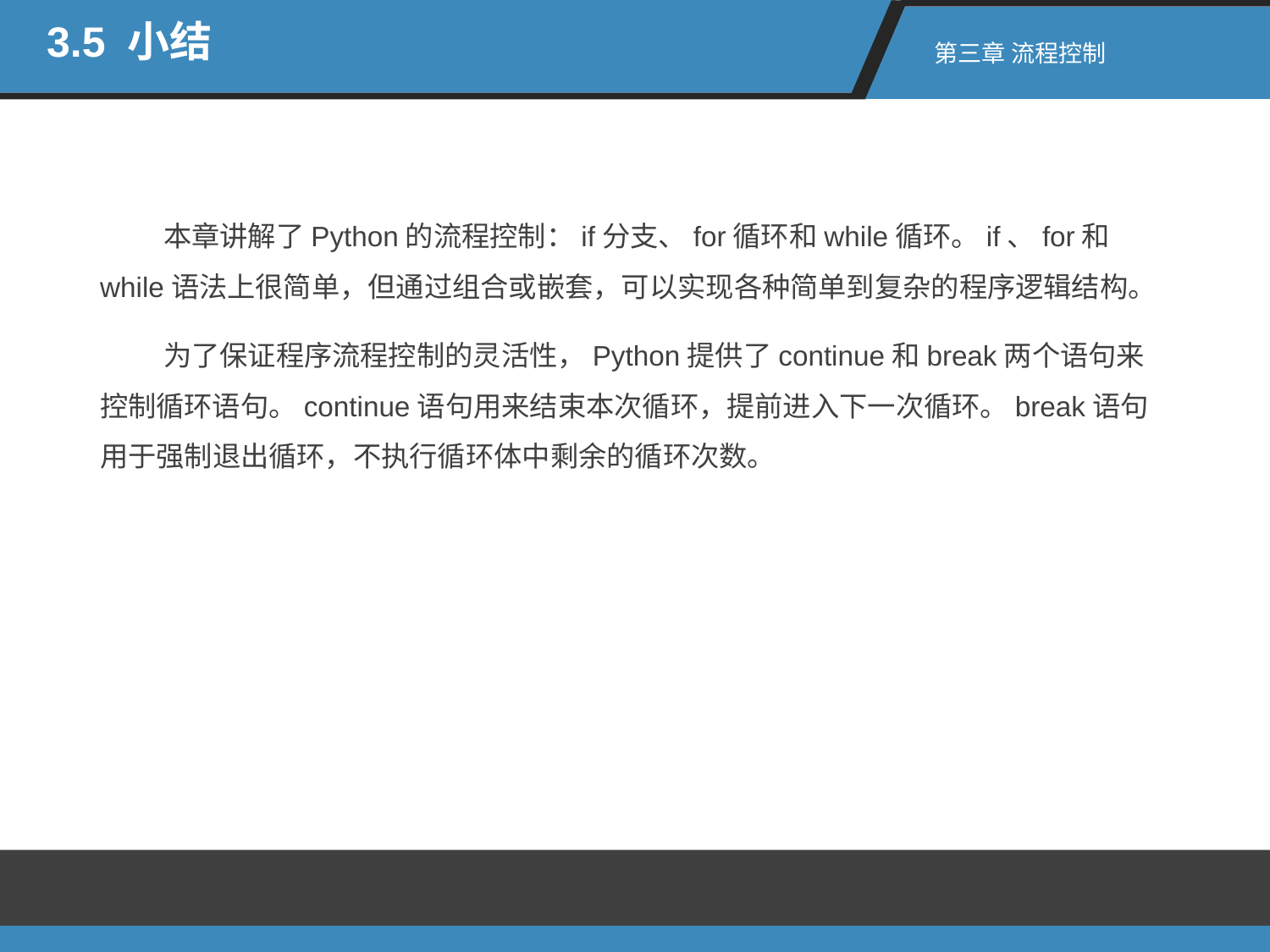

3.5 小结
第三章 流程控制
本章讲解了Python的流程控制：if分支、for循环和while循环。if、for和while语法上很简单，但通过组合或嵌套，可以实现各种简单到复杂的程序逻辑结构。
为了保证程序流程控制的灵活性，Python提供了continue和break两个语句来控制循环语句。continue语句用来结束本次循环，提前进入下一次循环。break语句用于强制退出循环，不执行循环体中剩余的循环次数。